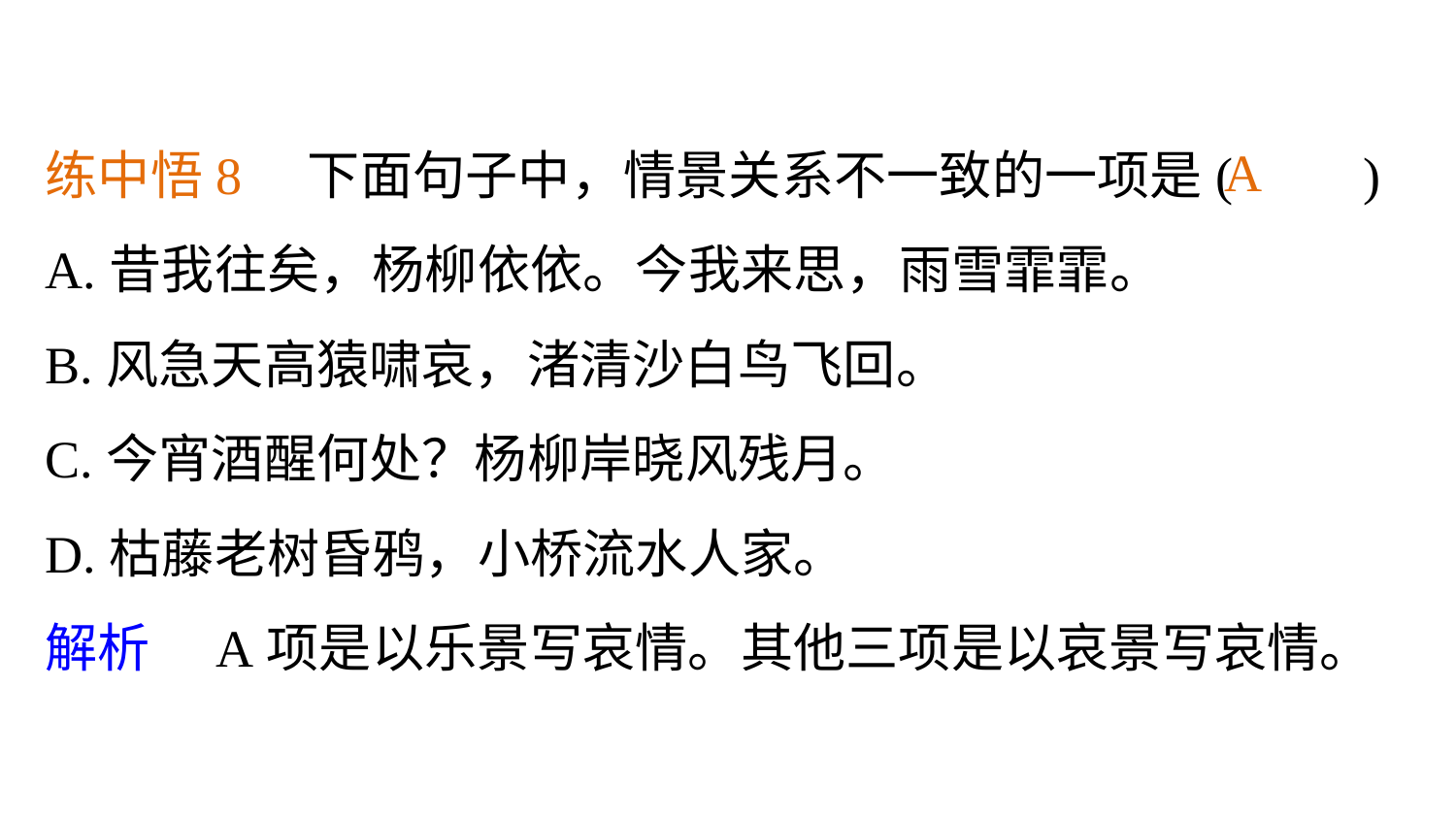

练中悟8　下面句子中，情景关系不一致的一项是(　　)
A.昔我往矣，杨柳依依。今我来思，雨雪霏霏。
B.风急天高猿啸哀，渚清沙白鸟飞回。
C.今宵酒醒何处？杨柳岸晓风残月。
D.枯藤老树昏鸦，小桥流水人家。
解析　A项是以乐景写哀情。其他三项是以哀景写哀情。
A